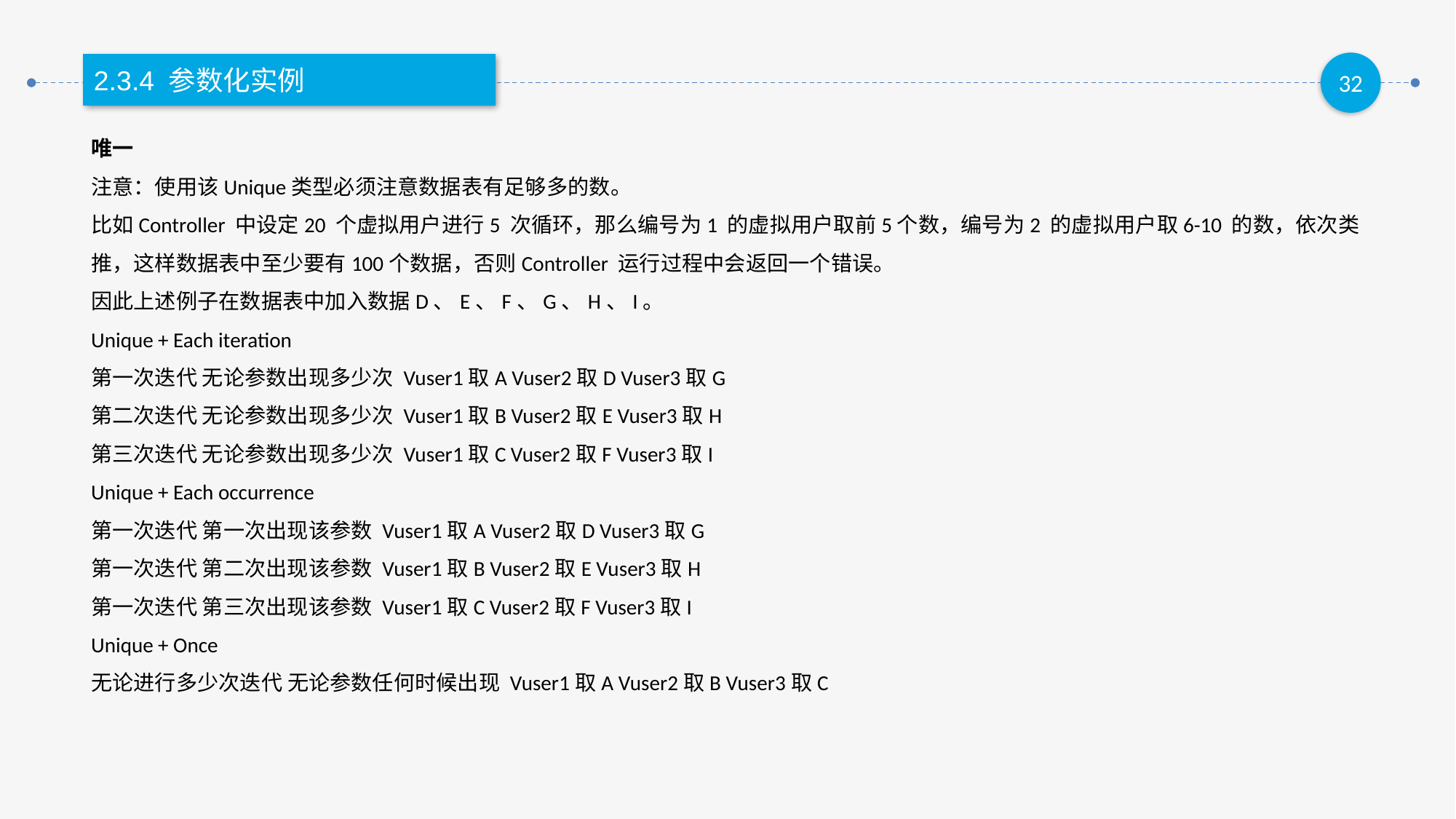

2.3.4 参数化实例
唯一
注意：使用该Unique类型必须注意数据表有足够多的数。
比如Controller 中设定20 个虚拟用户进行5 次循环，那么编号为1 的虚拟用户取前5个数，编号为2 的虚拟用户取6-10 的数，依次类推，这样数据表中至少要有100个数据，否则Controller 运行过程中会返回一个错误。
因此上述例子在数据表中加入数据D、E、F、G、H、I。
Unique + Each iteration
第一次迭代 无论参数出现多少次 Vuser1取A Vuser2取D Vuser3取G
第二次迭代 无论参数出现多少次 Vuser1取B Vuser2取E Vuser3取H
第三次迭代 无论参数出现多少次 Vuser1取C Vuser2取F Vuser3取I
Unique + Each occurrence
第一次迭代 第一次出现该参数 Vuser1取A Vuser2取D Vuser3取G
第一次迭代 第二次出现该参数 Vuser1取B Vuser2取E Vuser3取H
第一次迭代 第三次出现该参数 Vuser1取C Vuser2取F Vuser3取I
Unique + Once
无论进行多少次迭代 无论参数任何时候出现 Vuser1取A Vuser2取B Vuser3取C